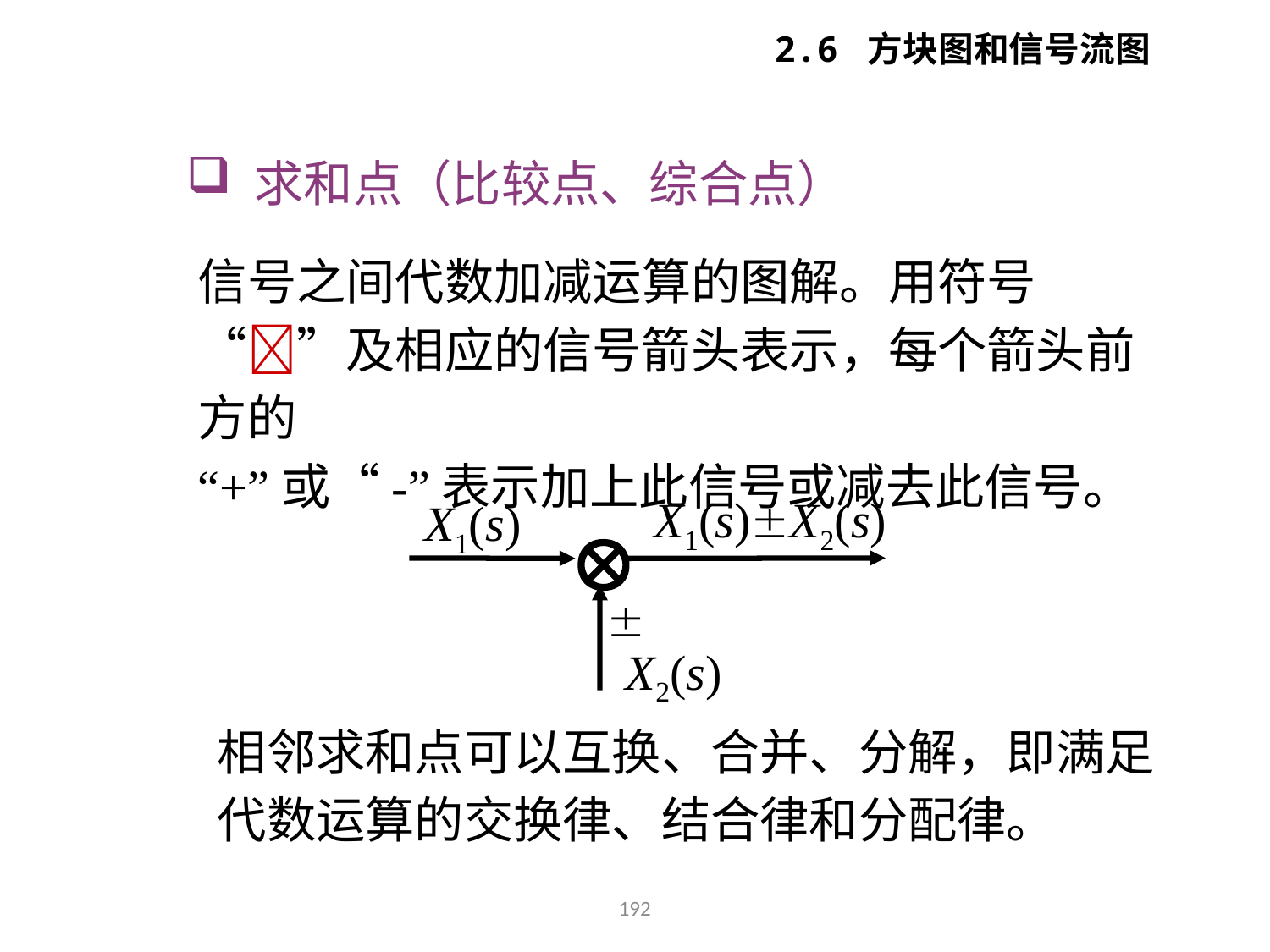

2.6 方块图和信号流图
 求和点（比较点、综合点）
信号之间代数加减运算的图解。用符号“⊗”及相应的信号箭头表示，每个箭头前方的
“+”或“-”表示加上此信号或减去此信号。
X1(s)±X2(s)
X1(s)
⊗

±

X2(s)
相邻求和点可以互换、合并、分解，即满足代数运算的交换律、结合律和分配律。
192